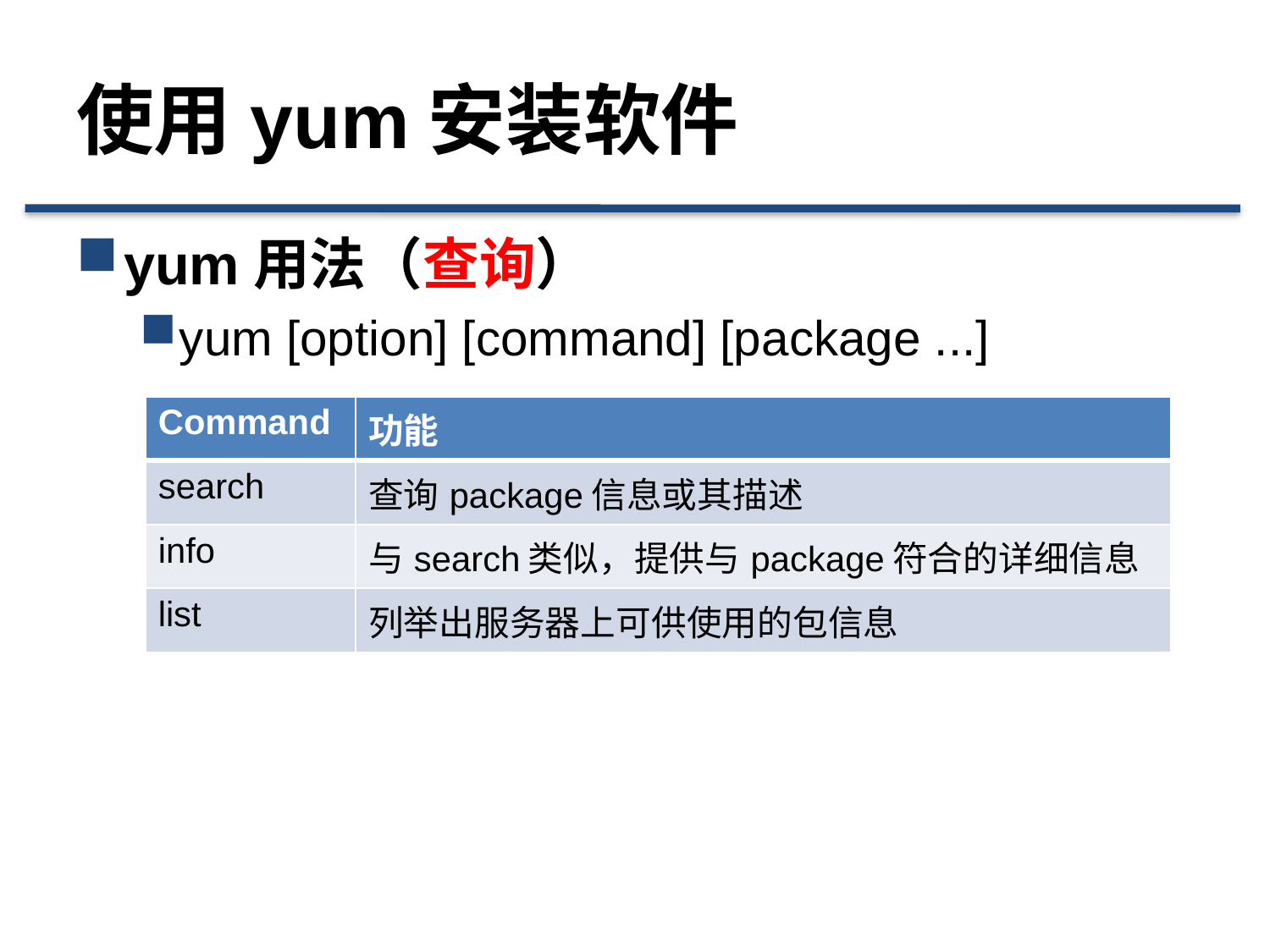

# 使用yum安装软件
yum用法（查询）
yum [option] [command] [package ...]

| Command | 功能 |
| --- | --- |
| search | 查询package信息或其描述 |
| info | 与search类似，提供与package符合的详细信息 |
| list | 列举出服务器上可供使用的包信息 |